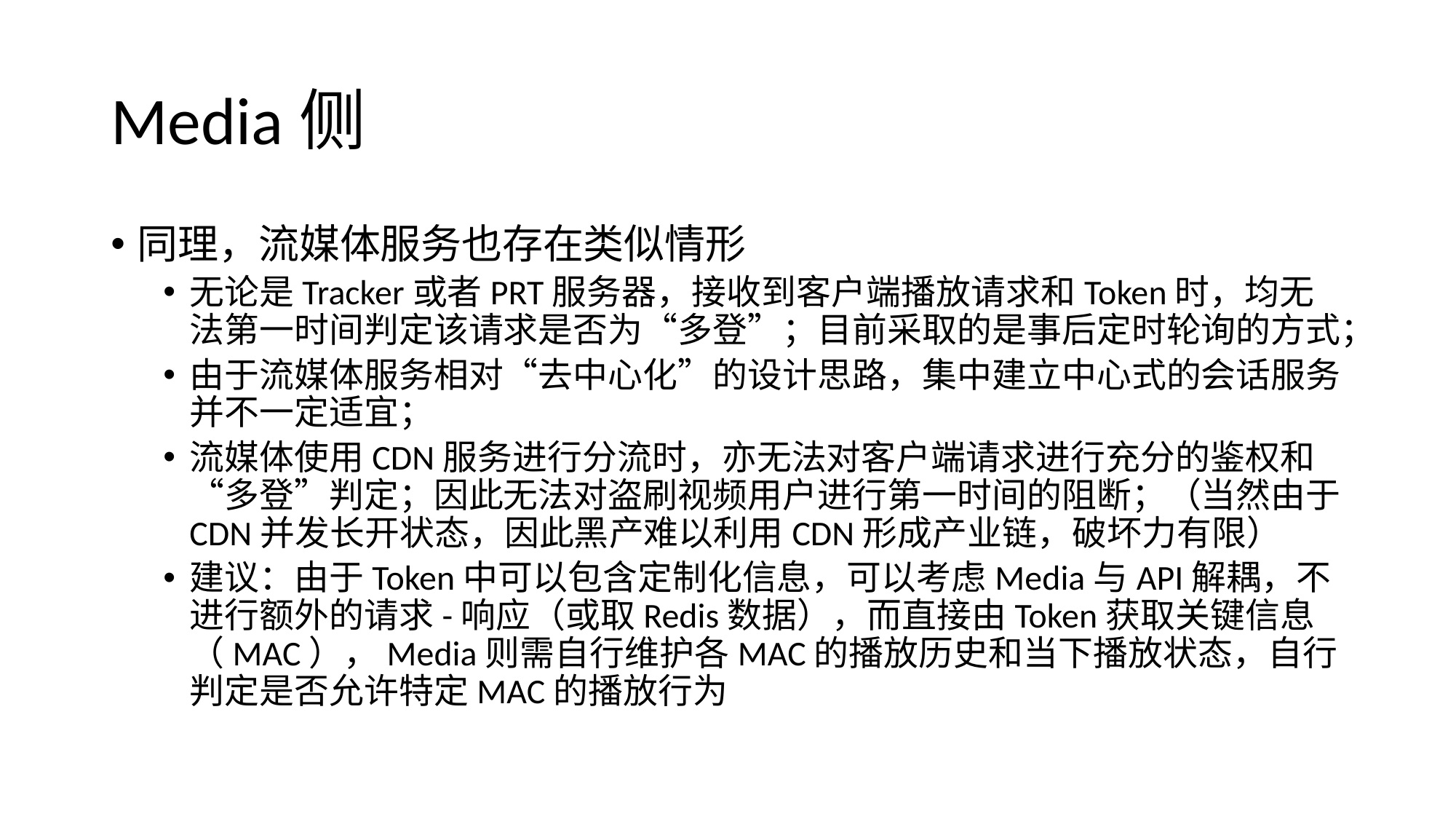

# Media侧
同理，流媒体服务也存在类似情形
无论是Tracker或者PRT服务器，接收到客户端播放请求和Token时，均无法第一时间判定该请求是否为“多登”；目前采取的是事后定时轮询的方式；
由于流媒体服务相对“去中心化”的设计思路，集中建立中心式的会话服务并不一定适宜；
流媒体使用CDN服务进行分流时，亦无法对客户端请求进行充分的鉴权和“多登”判定；因此无法对盗刷视频用户进行第一时间的阻断；（当然由于CDN并发长开状态，因此黑产难以利用CDN形成产业链，破坏力有限）
建议：由于Token中可以包含定制化信息，可以考虑Media与API解耦，不进行额外的请求-响应（或取Redis数据），而直接由Token获取关键信息（MAC），Media则需自行维护各MAC的播放历史和当下播放状态，自行判定是否允许特定MAC的播放行为